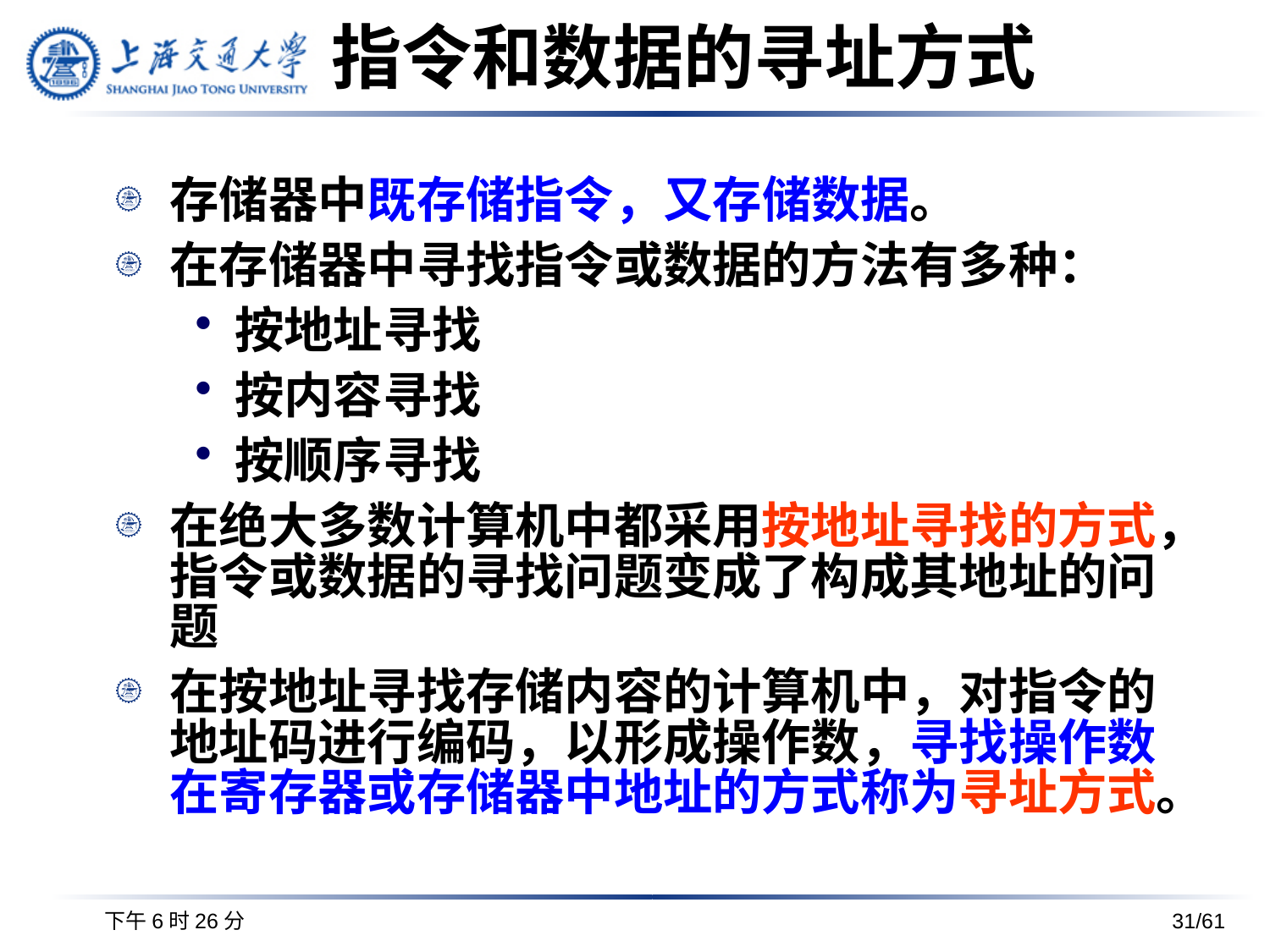

指令和数据的寻址方式
存储器中既存储指令，又存储数据。
在存储器中寻找指令或数据的方法有多种：
按地址寻找
按内容寻找
按顺序寻找
在绝大多数计算机中都采用按地址寻找的方式，指令或数据的寻找问题变成了构成其地址的问题
在按地址寻找存储内容的计算机中，对指令的地址码进行编码，以形成操作数，寻找操作数在寄存器或存储器中地址的方式称为寻址方式。
下午6时26分
31/61